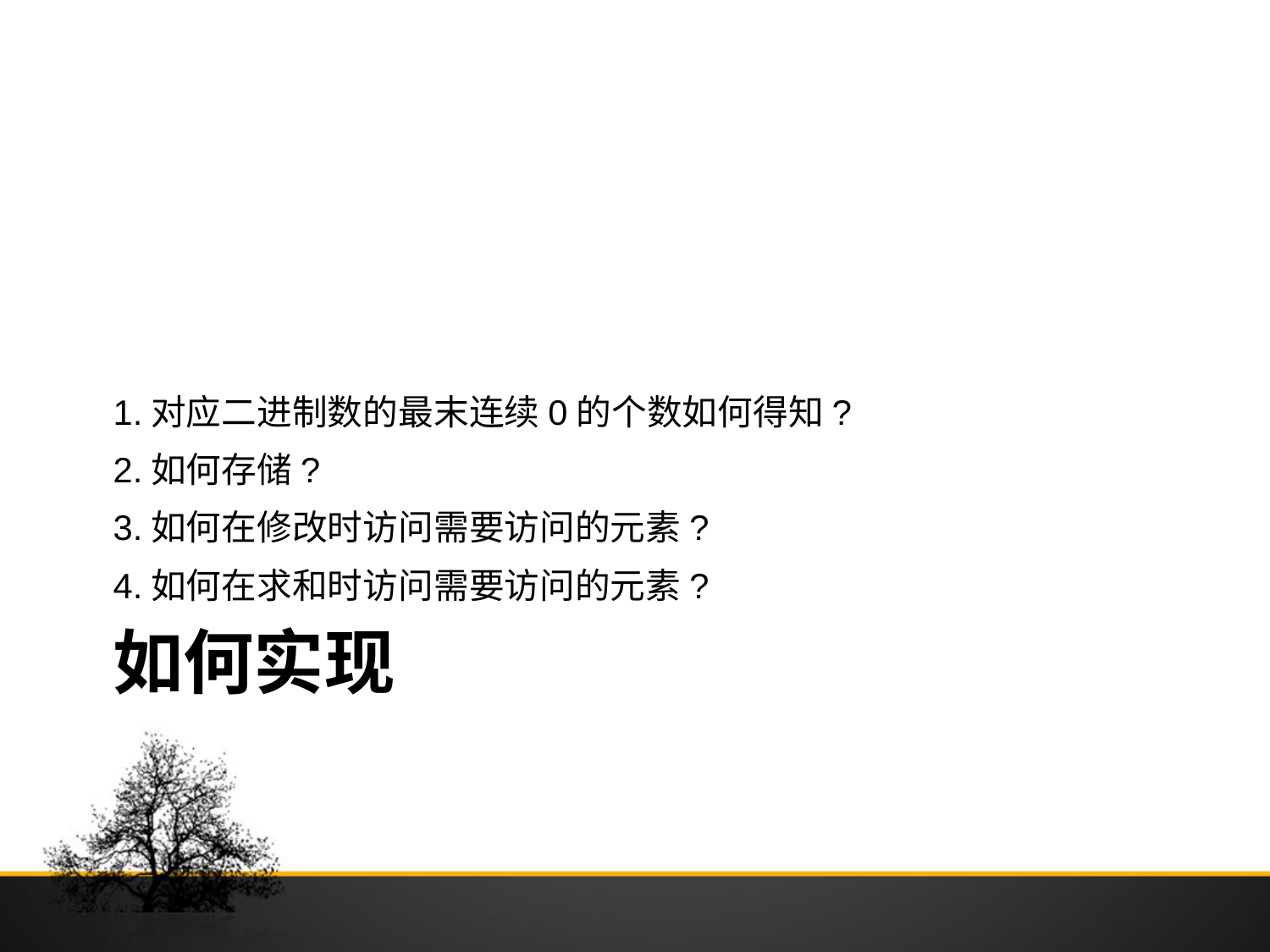

1.对应二进制数的最末连续0的个数如何得知?
2.如何存储?
3.如何在修改时访问需要访问的元素?
4.如何在求和时访问需要访问的元素?
# 如何实现